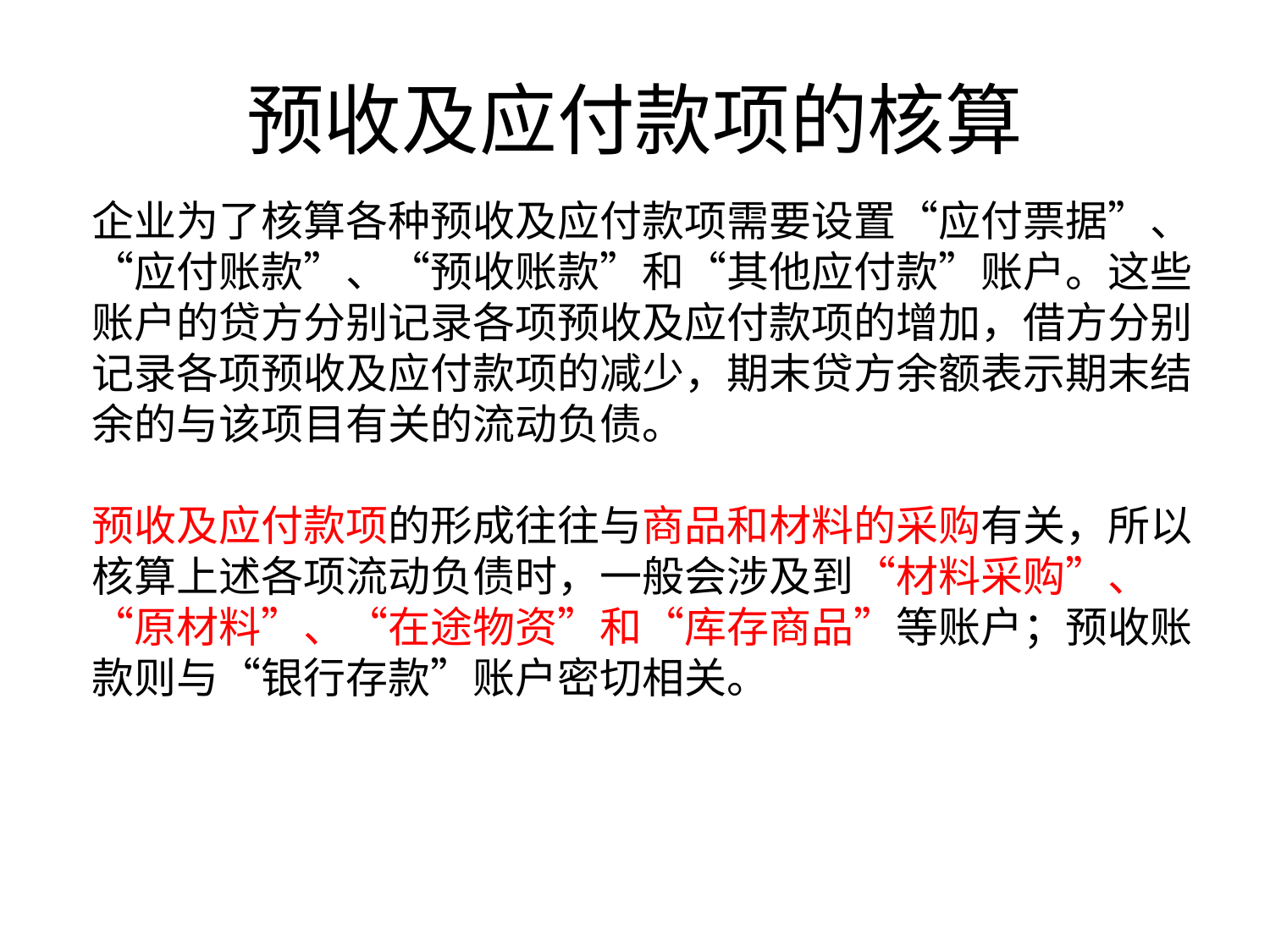

# 预收及应付款项的核算
企业为了核算各种预收及应付款项需要设置“应付票据”、“应付账款”、“预收账款”和“其他应付款”账户。这些账户的贷方分别记录各项预收及应付款项的增加，借方分别记录各项预收及应付款项的减少，期末贷方余额表示期末结余的与该项目有关的流动负债。

预收及应付款项的形成往往与商品和材料的采购有关，所以核算上述各项流动负债时，一般会涉及到“材料采购”、“原材料”、“在途物资”和“库存商品”等账户；预收账款则与“银行存款”账户密切相关。